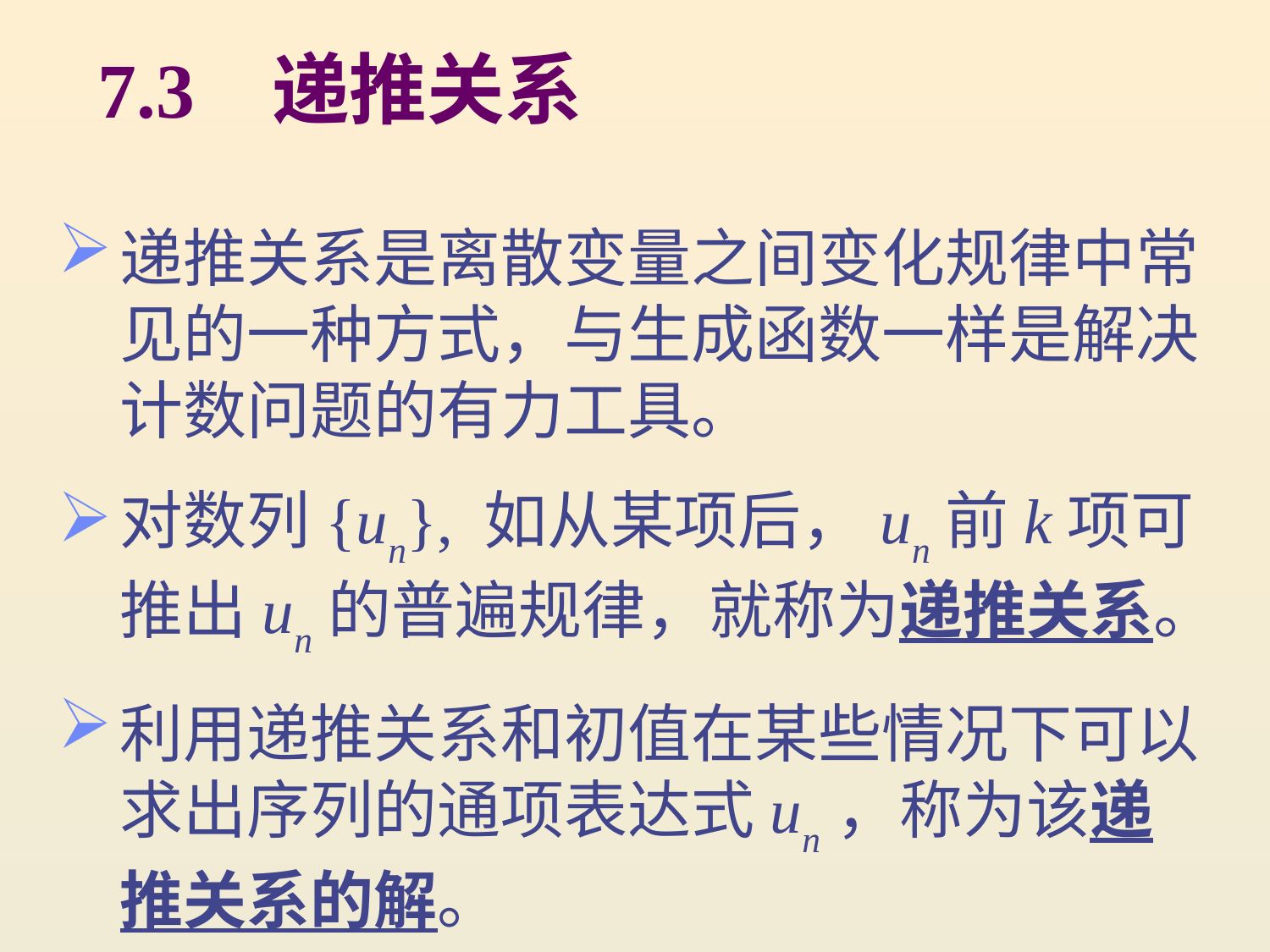

# 7.3   递推关系
递推关系是离散变量之间变化规律中常见的一种方式，与生成函数一样是解决计数问题的有力工具。
对数列{un}, 如从某项后，un前k项可推出un的普遍规律，就称为递推关系。
利用递推关系和初值在某些情况下可以求出序列的通项表达式un，称为该递推关系的解。